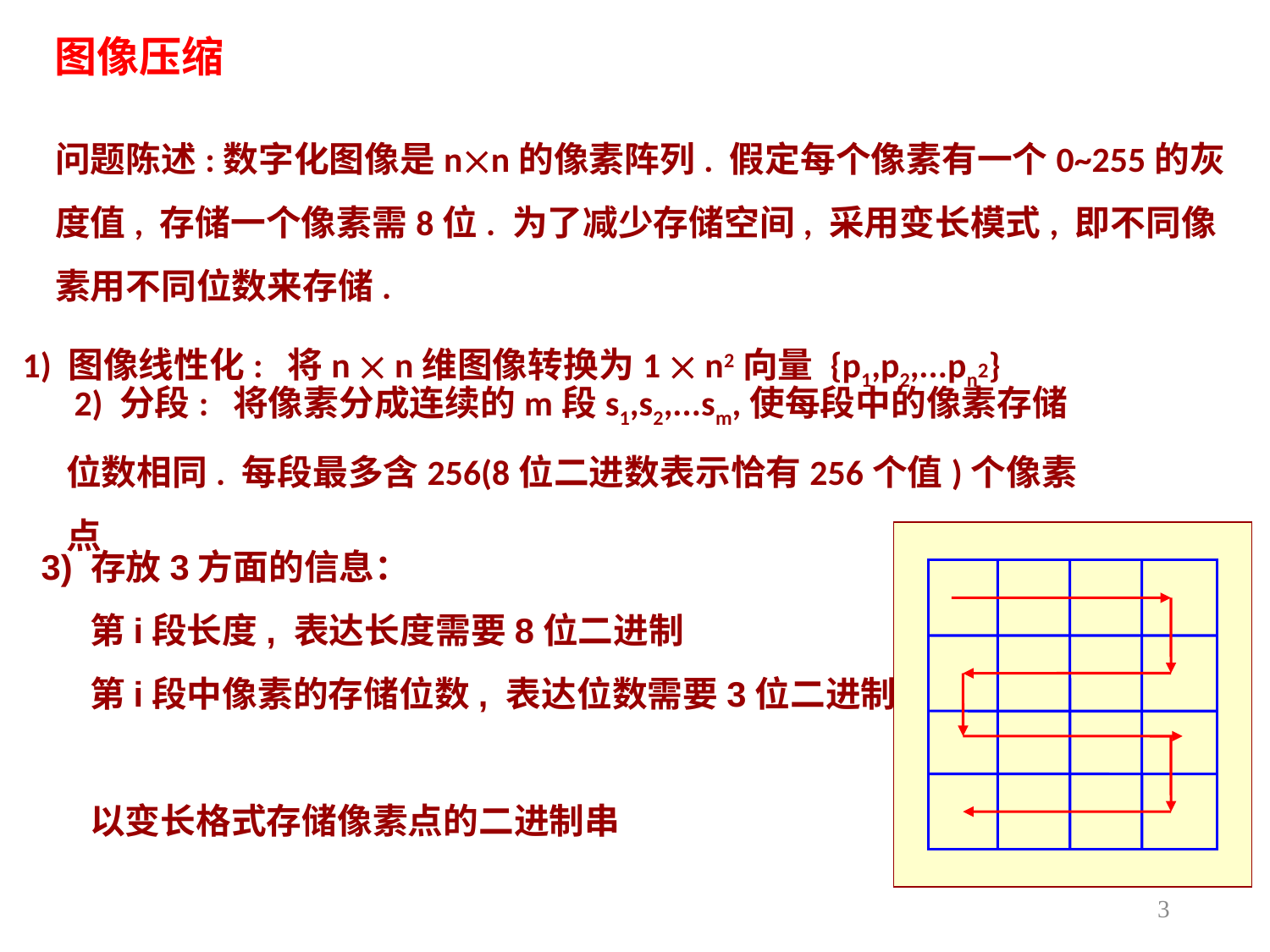

图像压缩
问题陈述:数字化图像是n×n的像素阵列. 假定每个像素有一个0~255的灰度值, 存储一个像素需8位. 为了减少存储空间, 采用变长模式, 即不同像素用不同位数来存储.
 1) 图像线性化:  将n × n维图像转换为1 × n2向量 {p1,p2,...pn2}
 2) 分段:  将像素分成连续的m段s1,s2,...sm,使每段中的像素存储位数相同. 每段最多含256(8位二进数表示恰有256个值)个像素点

3) 存放3方面的信息：
     第i段长度, 表达长度需要8位二进制
     第i段中像素的存储位数, 表达位数需要3位二进制.
     以变长格式存储像素点的二进制串
3